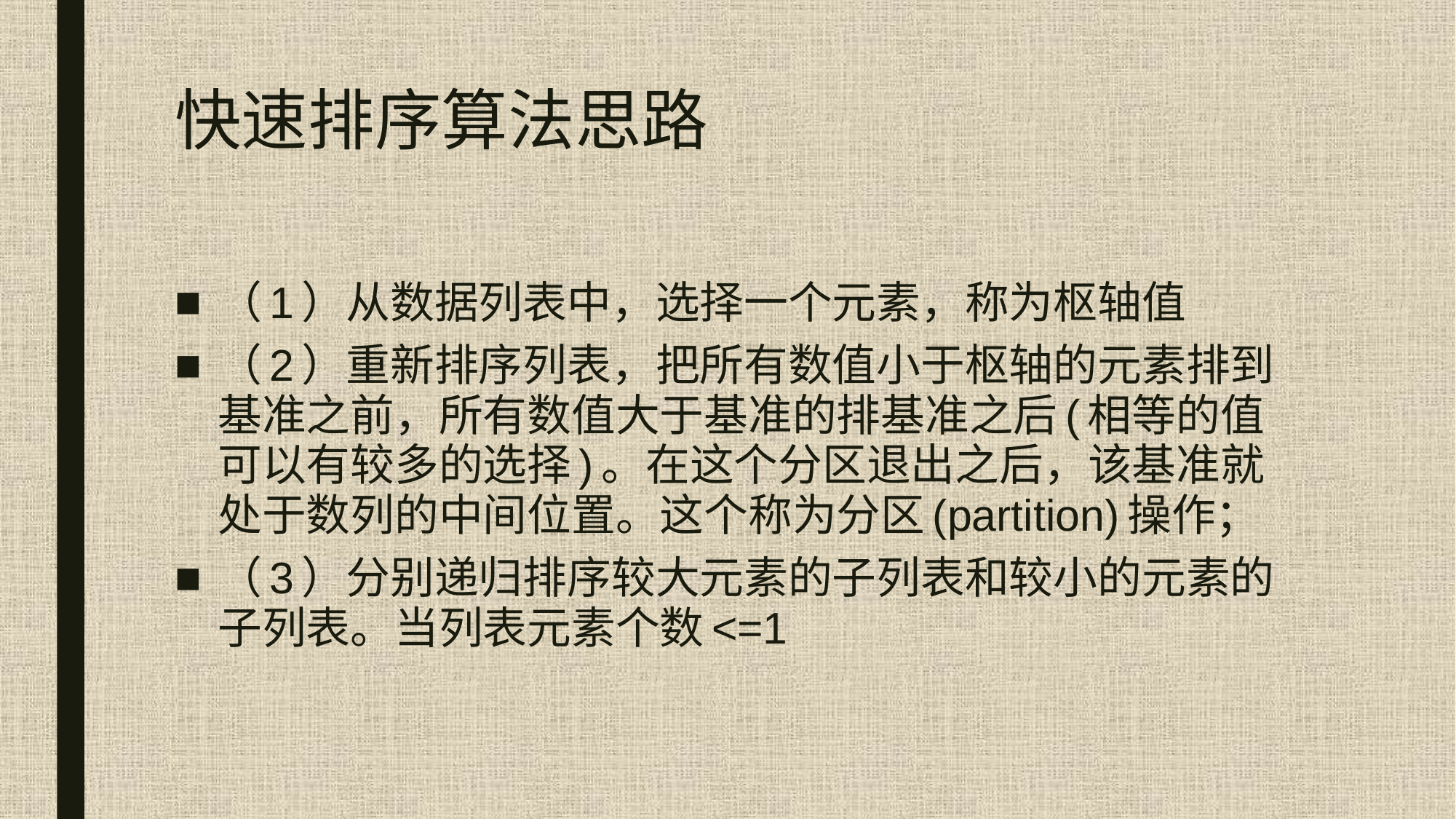

# 快速排序算法思路
（1）从数据列表中，选择一个元素，称为枢轴值
（2）重新排序列表，把所有数值小于枢轴的元素排到基准之前，所有数值大于基准的排基准之后(相等的值可以有较多的选择)。在这个分区退出之后，该基准就处于数列的中间位置。这个称为分区(partition)操作；
（3）分别递归排序较大元素的子列表和较小的元素的子列表。当列表元素个数<=1